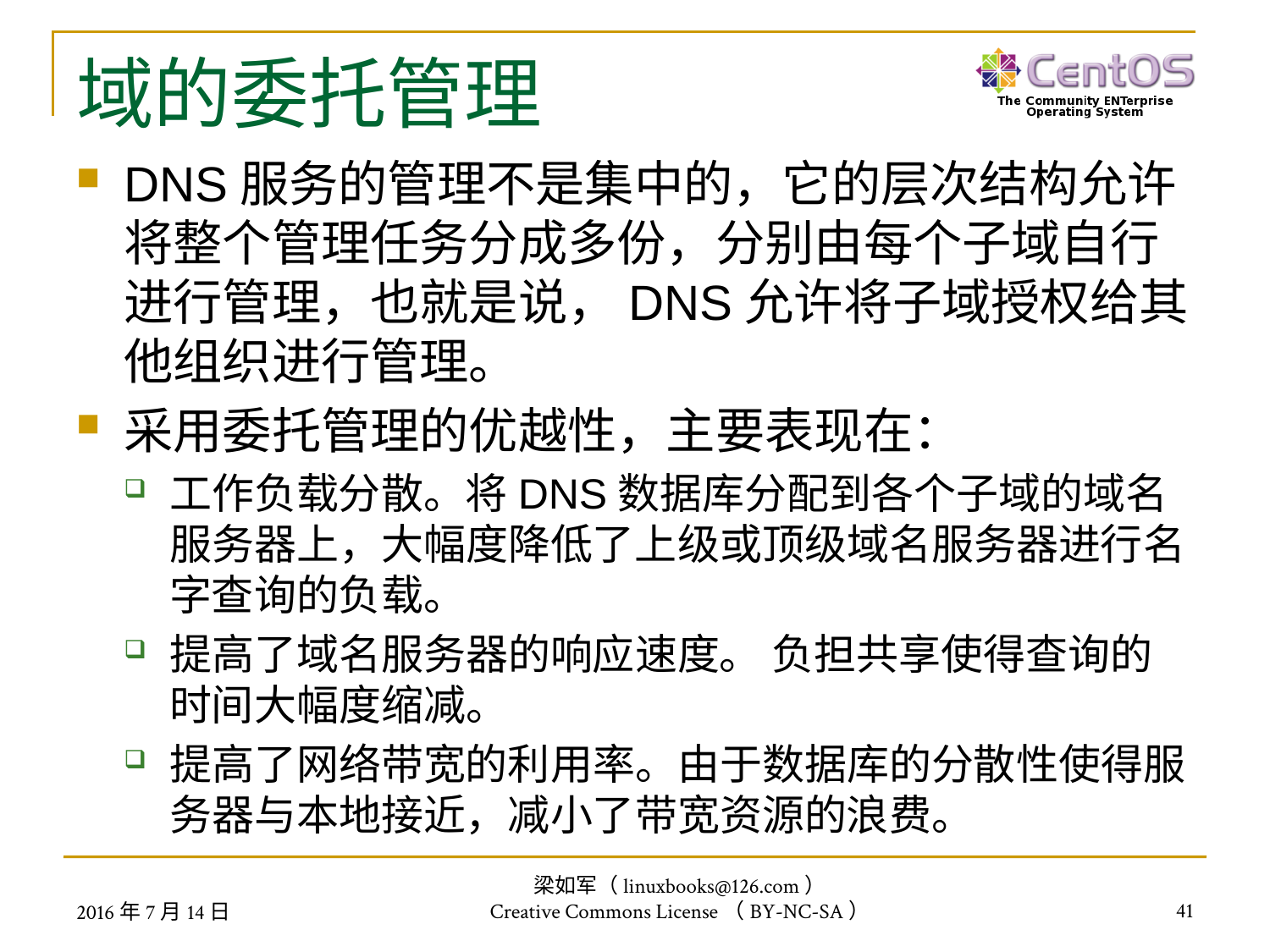

# 域的委托管理
DNS服务的管理不是集中的，它的层次结构允许将整个管理任务分成多份，分别由每个子域自行进行管理，也就是说，DNS允许将子域授权给其他组织进行管理。
采用委托管理的优越性，主要表现在：
工作负载分散。将DNS数据库分配到各个子域的域名服务器上，大幅度降低了上级或顶级域名服务器进行名字查询的负载。
提高了域名服务器的响应速度。 负担共享使得查询的时间大幅度缩减。
提高了网络带宽的利用率。由于数据库的分散性使得服务器与本地接近，减小了带宽资源的浪费。
梁如军（linuxbooks@126.com）
Creative Commons License（BY-NC-SA）
2016年7月14日
41